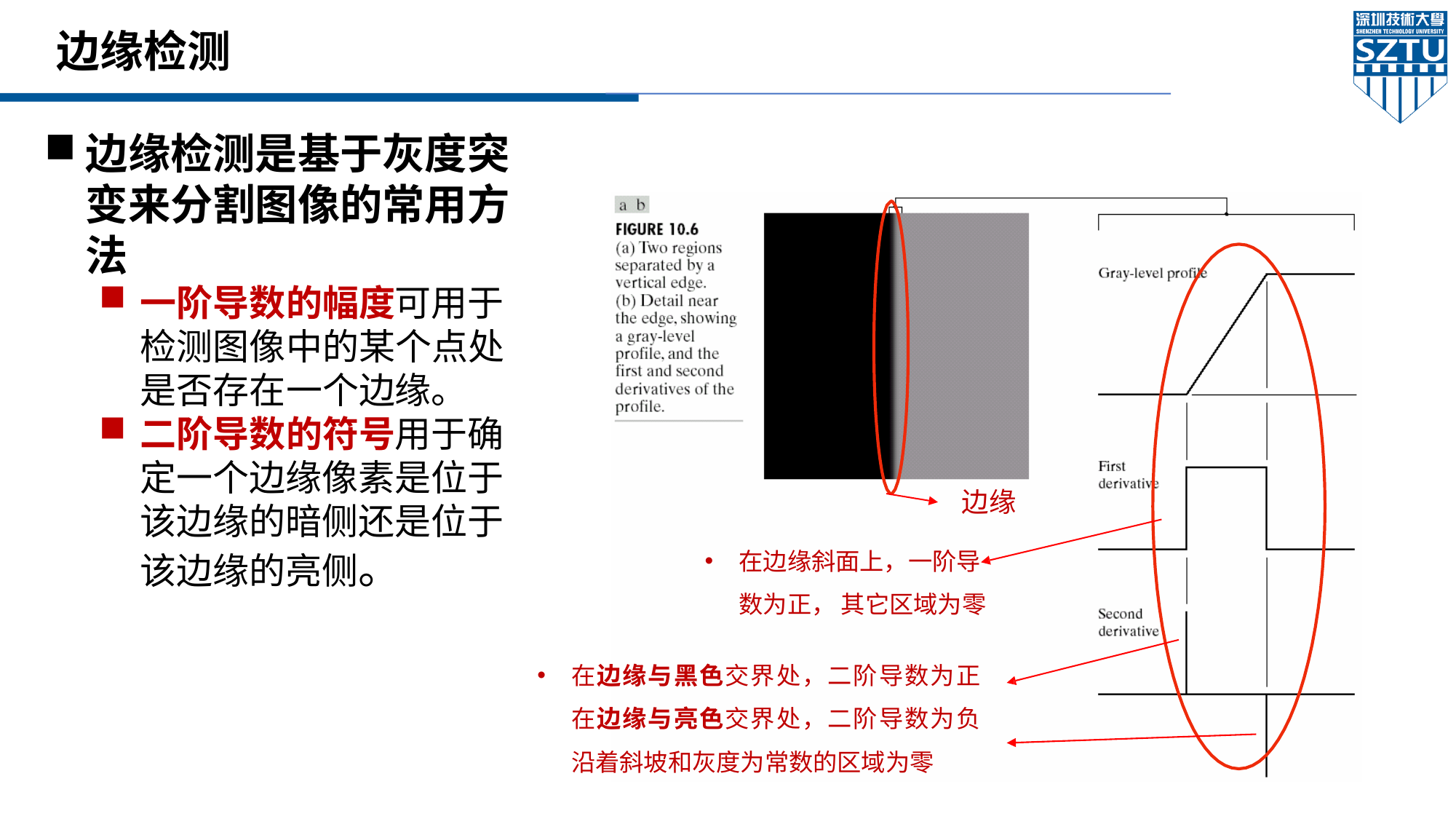

# 边缘检测
边缘检测是基于灰度突变来分割图像的常用方法
一阶导数的幅度可用于检测图像中的某个点处是否存在一个边缘。
二阶导数的符号用于确定一个边缘像素是位于该边缘的暗侧还是位于该边缘的亮侧。

边缘

在边缘斜面上，一阶导数为正， 其它区域为零

在边缘与黑色交界处，二阶导数为正 在边缘与亮色交界处，二阶导数为负 沿着斜坡和灰度为常数的区域为零